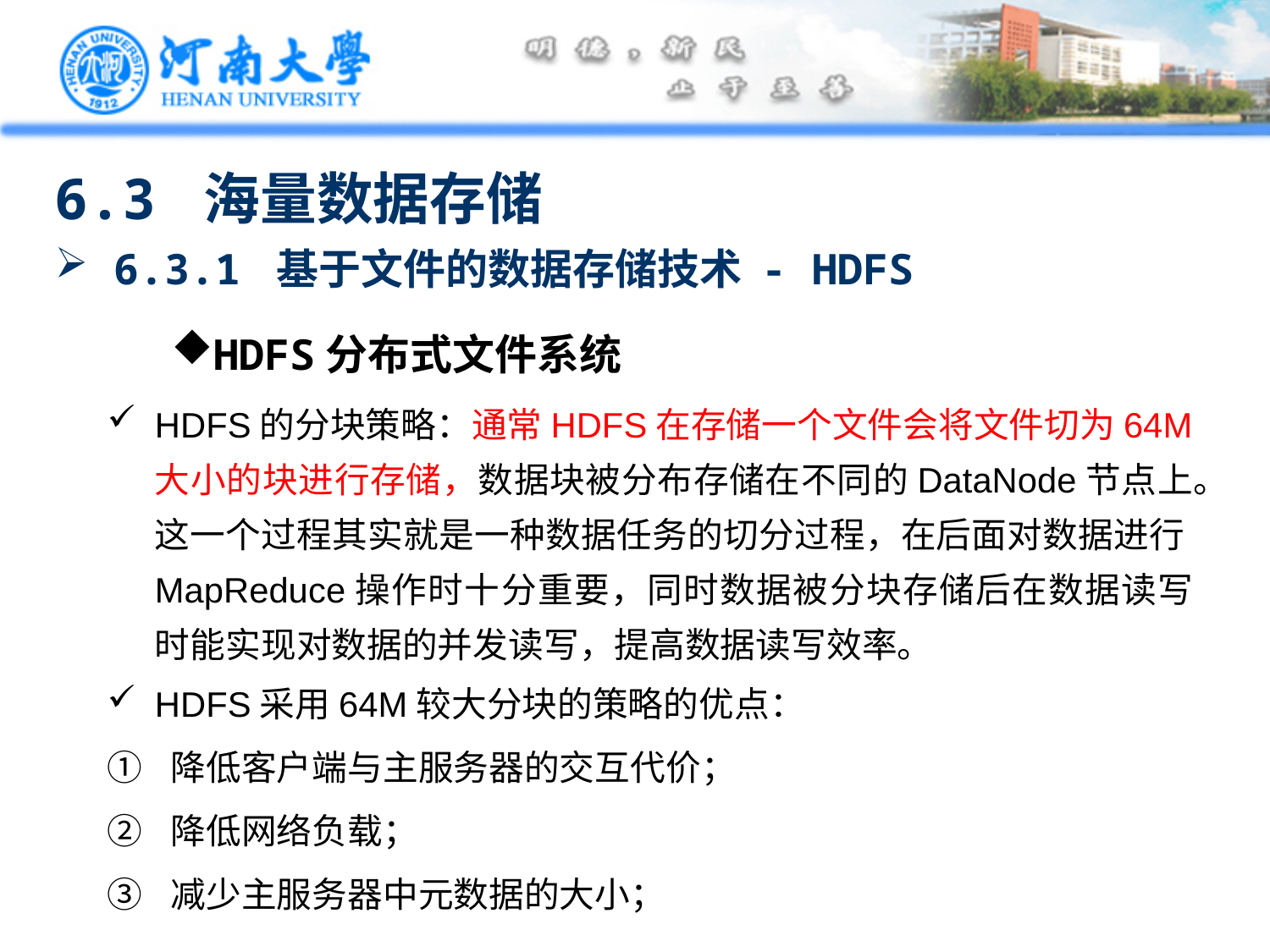

6.3 海量数据存储
 6.3.1 基于文件的数据存储技术 - HDFS
HDFS分布式文件系统
HDFS的分块策略：通常HDFS在存储一个文件会将文件切为64M大小的块进行存储，数据块被分布存储在不同的DataNode节点上。这一个过程其实就是一种数据任务的切分过程，在后面对数据进行MapReduce操作时十分重要，同时数据被分块存储后在数据读写时能实现对数据的并发读写，提高数据读写效率。
HDFS采用64M较大分块的策略的优点：
降低客户端与主服务器的交互代价；
降低网络负载；
减少主服务器中元数据的大小；